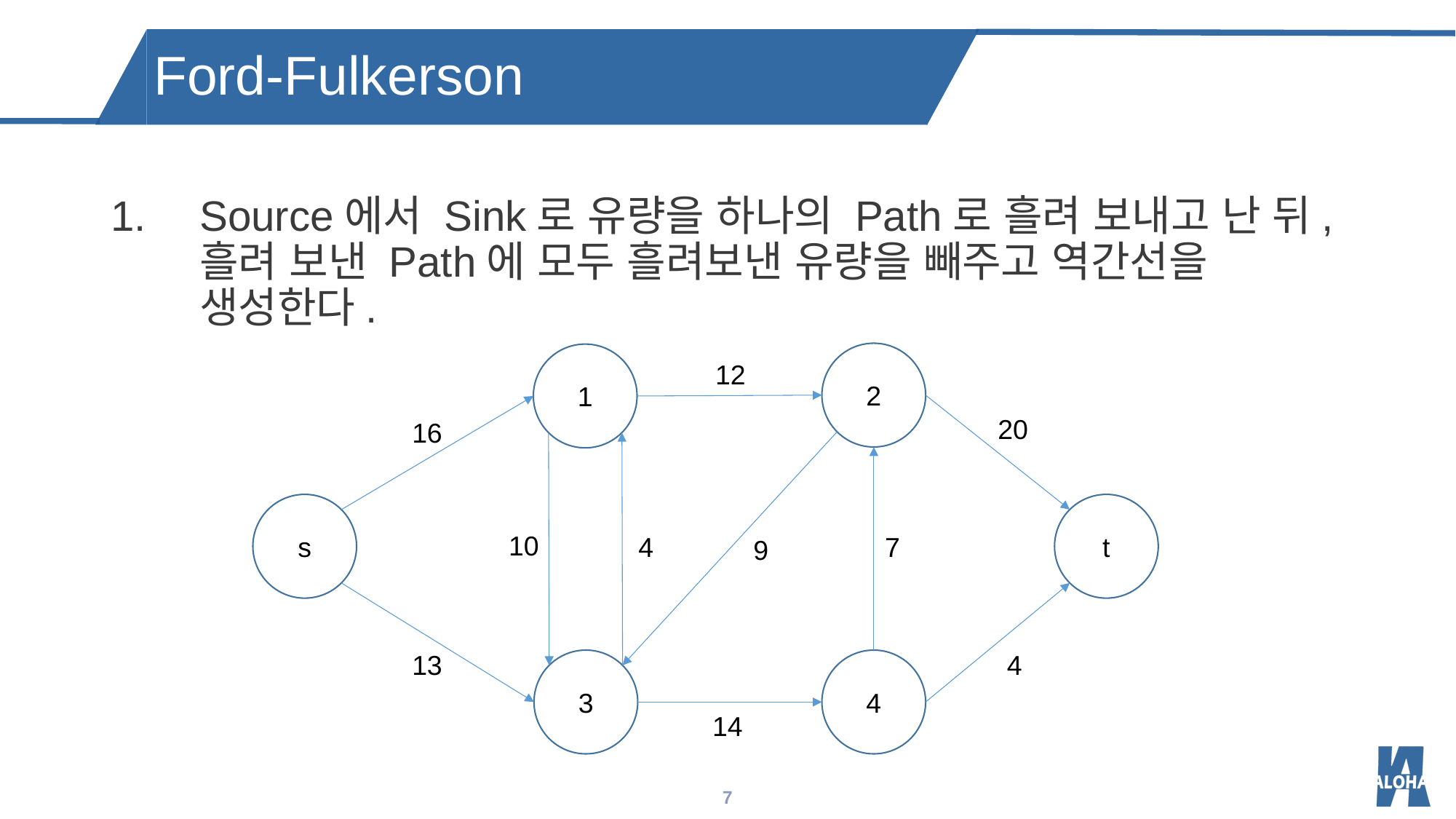

Ford-Fulkerson
Source에서 Sink로 유량을 하나의 Path로 흘려 보내고 난 뒤, 흘려 보낸 Path에 모두 흘려보낸 유량을 빼주고 역간선을 생성한다.

2
1
12
20
16
s
t
10
4
7
9
13
4
3
4
14
7